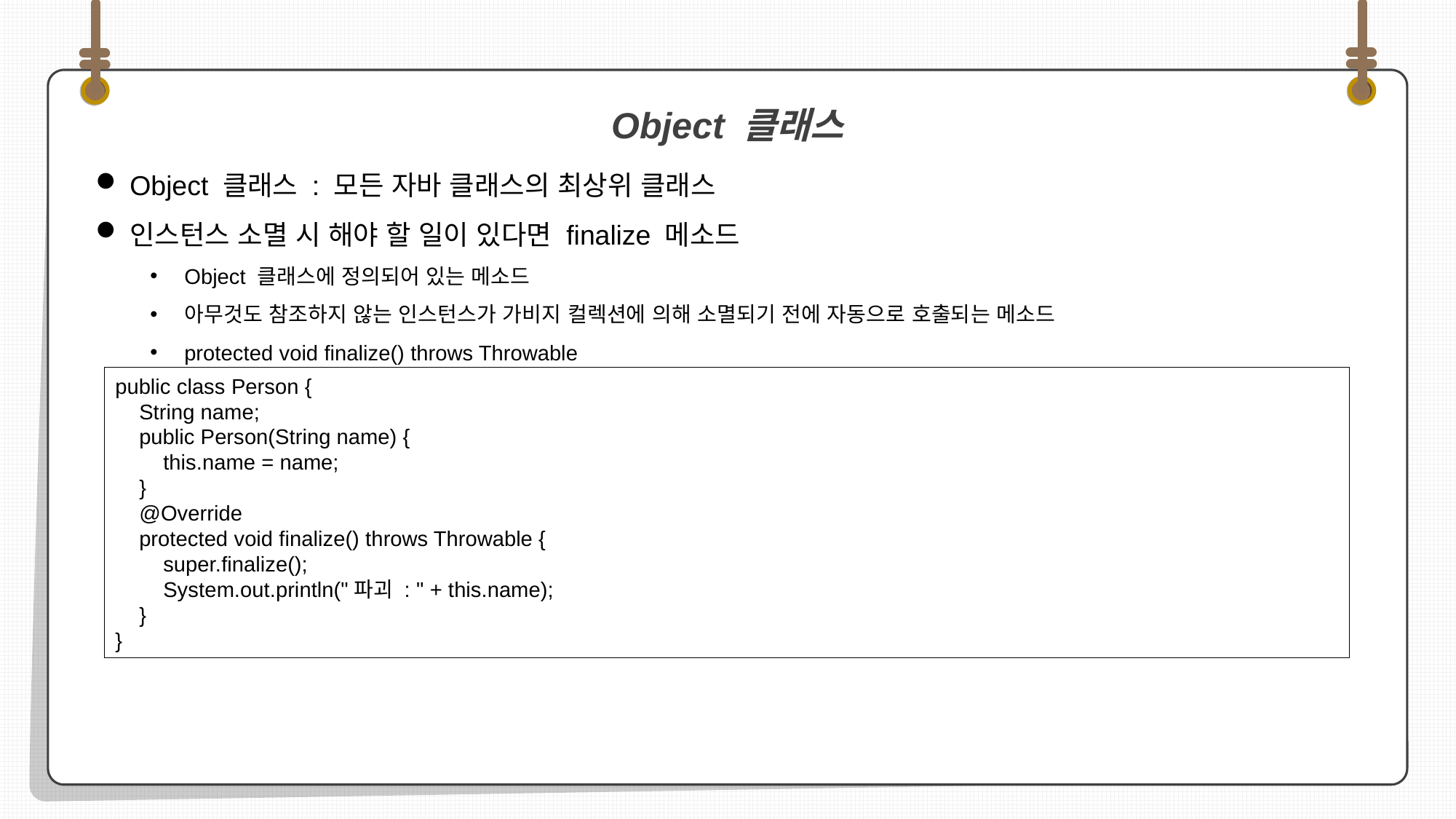

Object 클래스 : 모든 자바 클래스의 최상위 클래스
인스턴스 소멸 시 해야 할 일이 있다면 finalize 메소드
Object 클래스에 정의되어 있는 메소드
아무것도 참조하지 않는 인스턴스가 가비지 컬렉션에 의해 소멸되기 전에 자동으로 호출되는 메소드
protected void finalize() throws Throwable
Object 클래스

public class Person {
    String name;
    public Person(String name) {
        this.name = name;
    }
    @Override
    protected void finalize() throws Throwable {
        super.finalize();
        System.out.println("파괴 : " + this.name);
    }
}